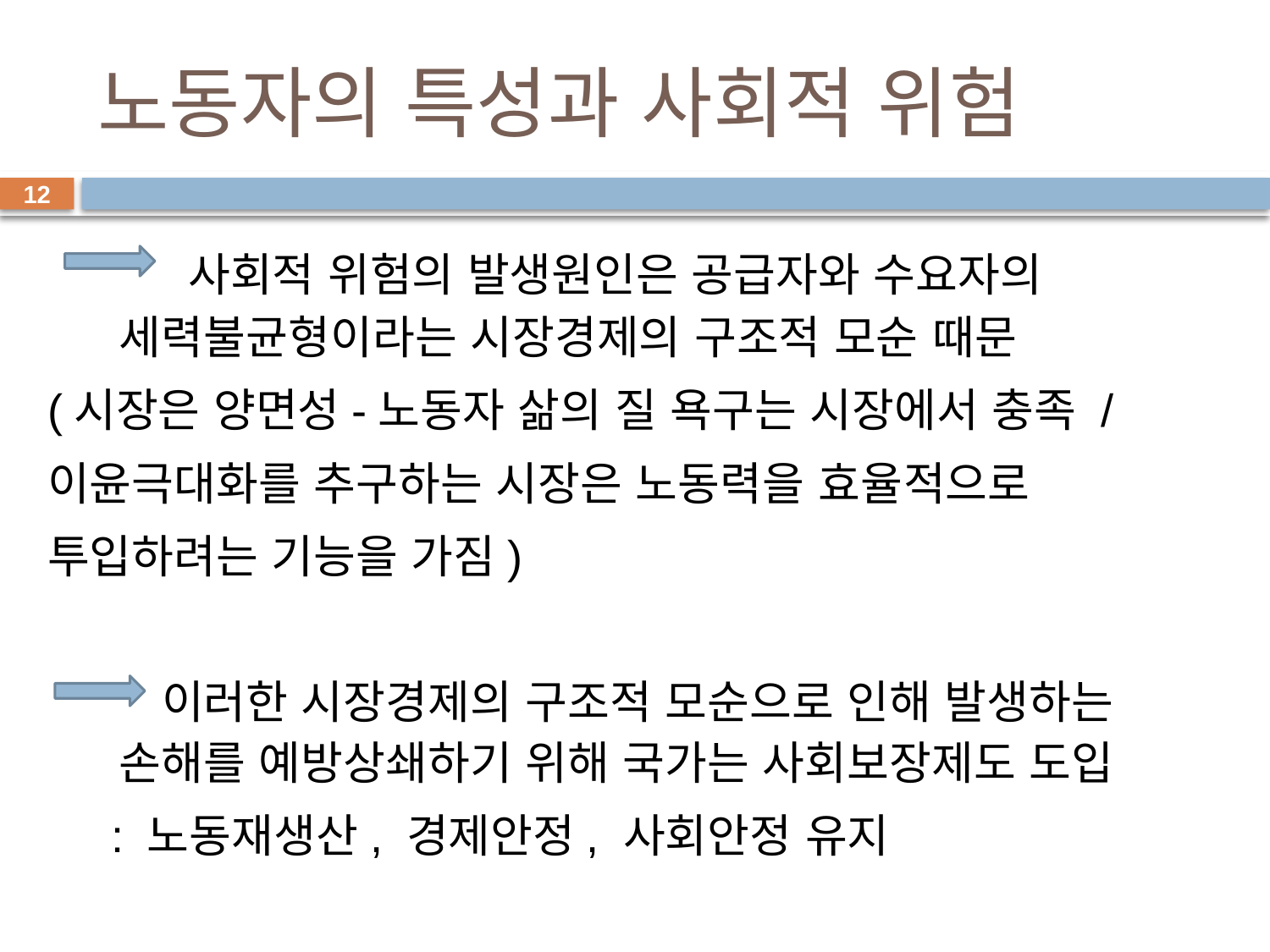

# 노동자의 특성과 사회적 위험
12
        사회적 위험의 발생원인은 공급자와 수요자의 세력불균형이라는 시장경제의 구조적 모순 때문
(시장은 양면성-노동자 삶의 질 욕구는 시장에서 충족 /
이윤극대화를 추구하는 시장은 노동력을 효율적으로
투입하려는 기능을 가짐)

        이러한 시장경제의 구조적 모순으로 인해 발생하는 손해를 예방상쇄하기 위해 국가는 사회보장제도 도입
     : 노동재생산, 경제안정, 사회안정 유지